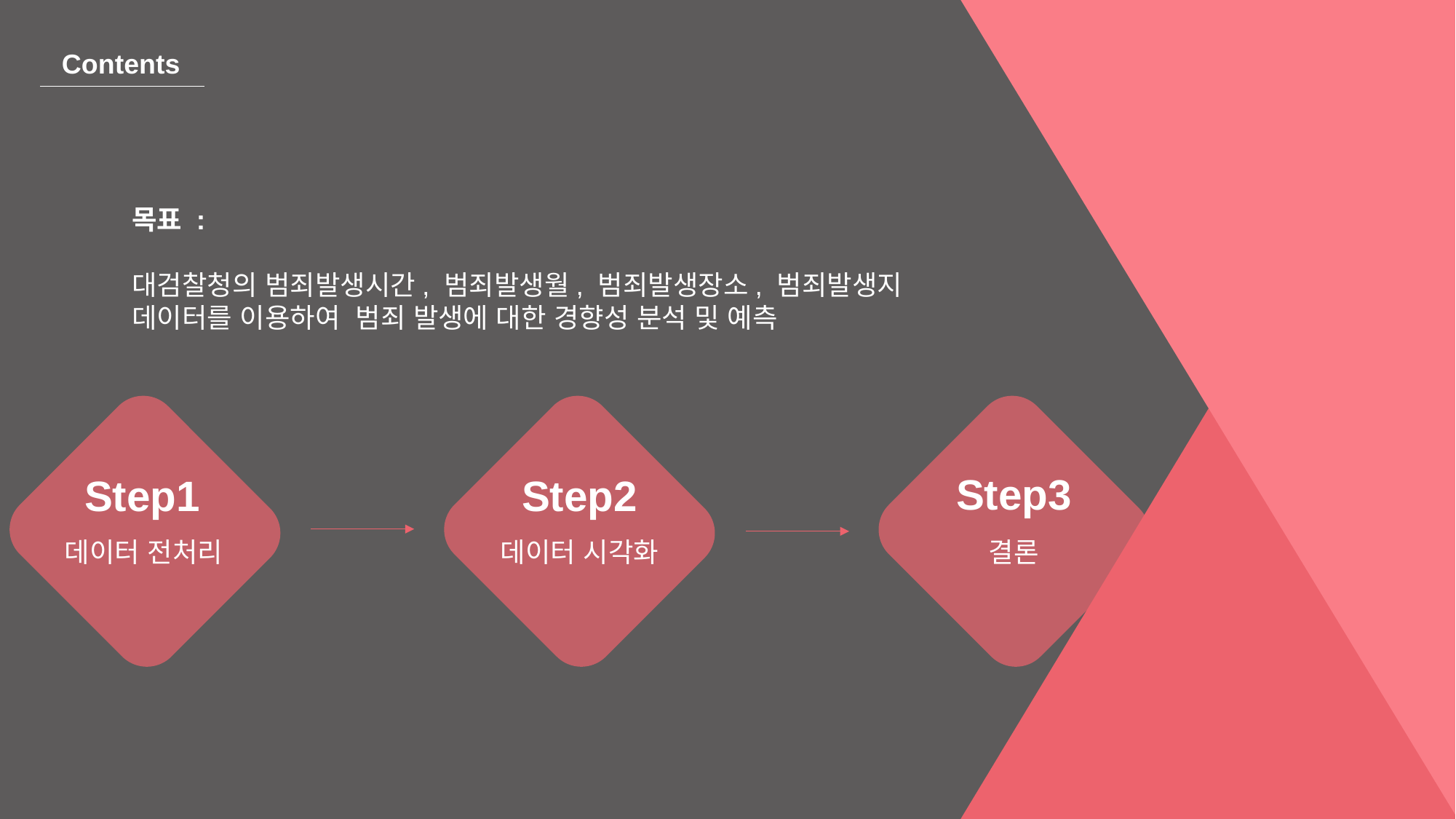

Contents
목표 :

대검찰청의 범죄발생시간, 범죄발생월, 범죄발생장소, 범죄발생지 데이터를 이용하여  범죄 발생에 대한 경향성 분석 및 예측

Step3
Step1
Step2
데이터 전처리
데이터 시각화
결론